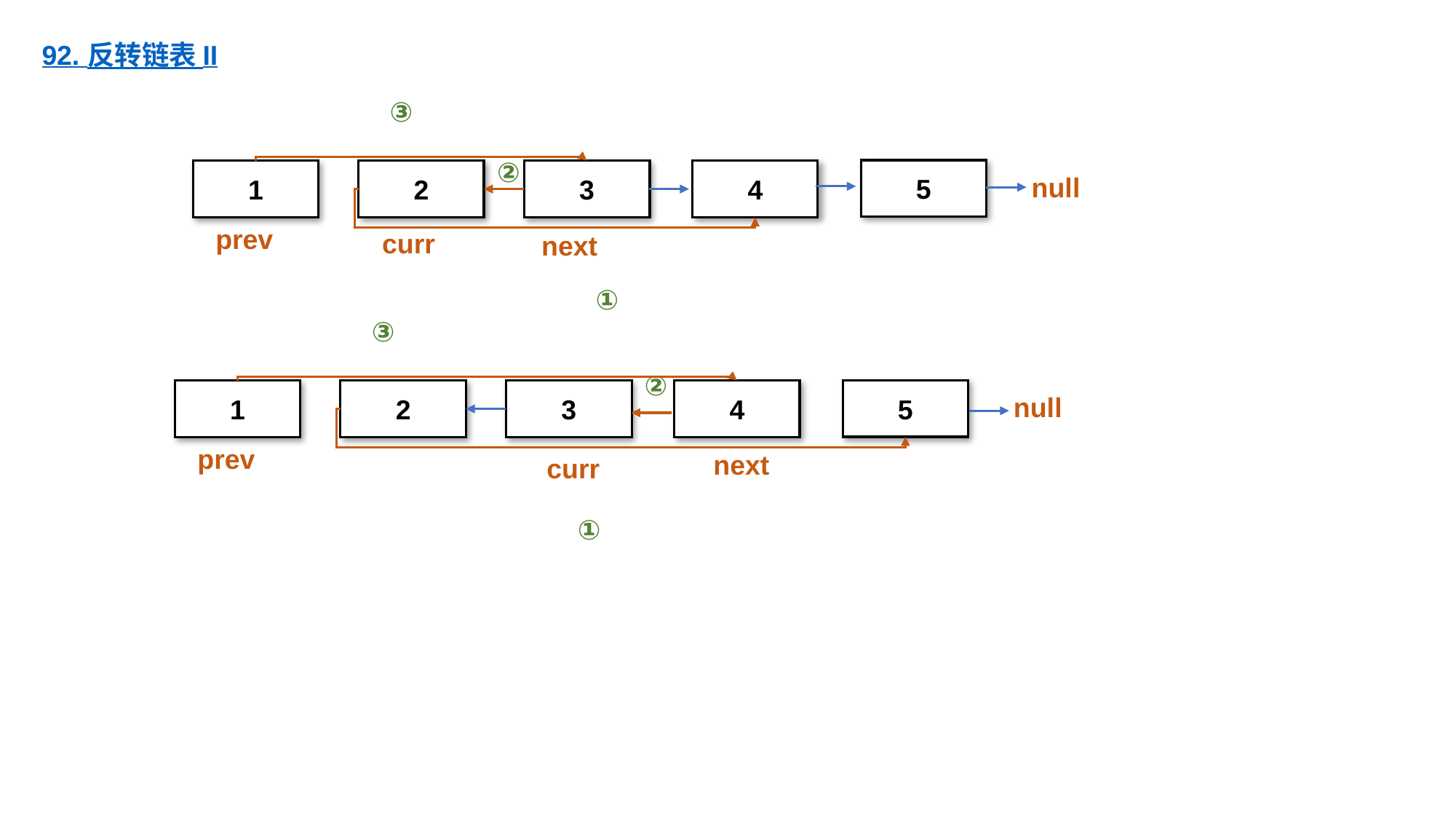

92. 反转链表 II
③
②
5
4
3
2
1
null
prev
curr
next
①
③
②
5
4
3
2
1
null
prev
next
curr
①